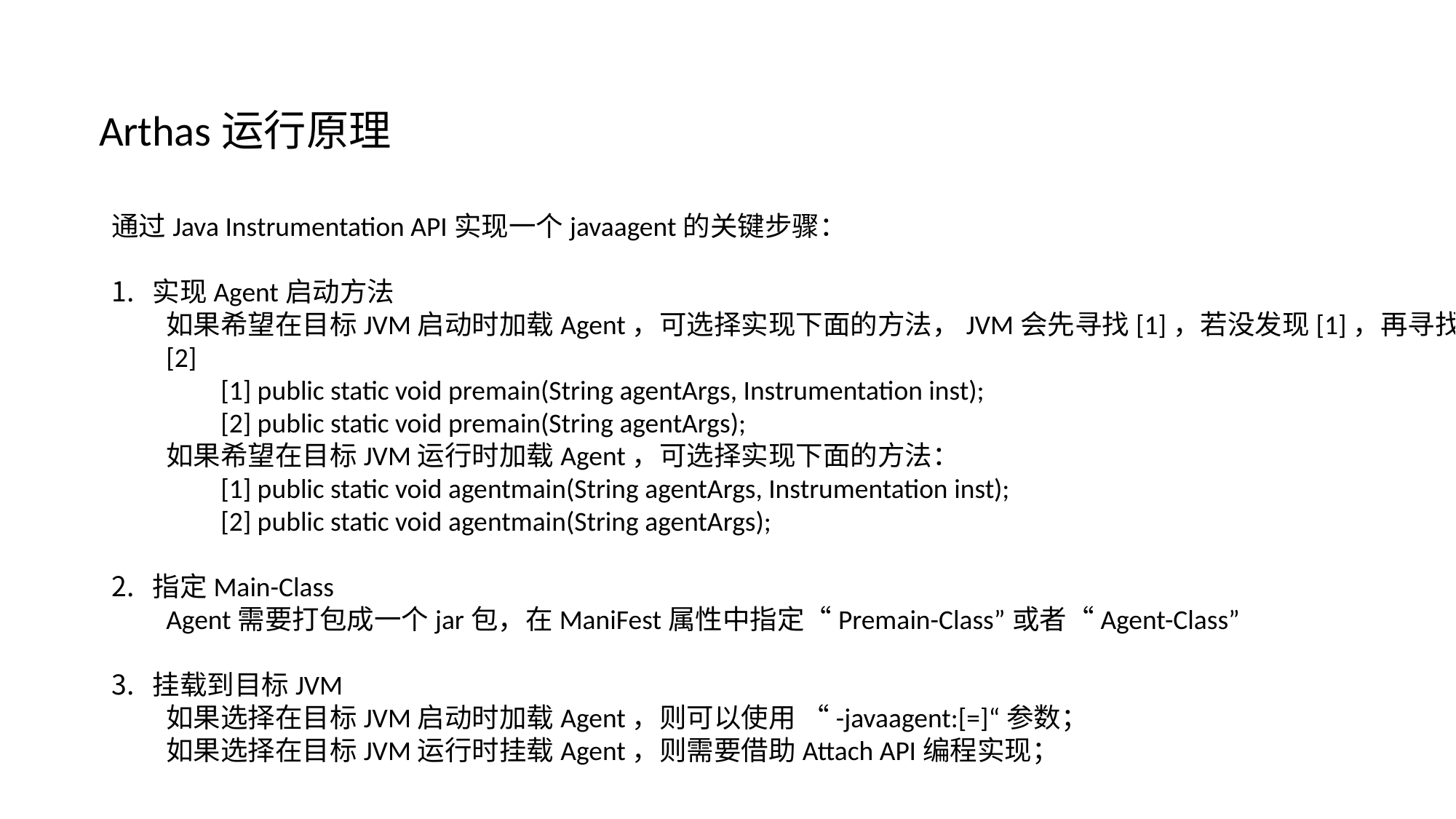

Arthas运行原理
通过Java Instrumentation API实现一个javaagent的关键步骤：

实现Agent启动方法
如果希望在目标JVM启动时加载Agent，可选择实现下面的方法，JVM会先寻找[1]，若没发现[1]，再寻找[2]
[1] public static void premain(String agentArgs, Instrumentation inst);
[2] public static void premain(String agentArgs);
如果希望在目标JVM运行时加载Agent，可选择实现下面的方法：
[1] public static void agentmain(String agentArgs, Instrumentation inst);
[2] public static void agentmain(String agentArgs);

指定Main-Class
Agent需要打包成一个jar包，在ManiFest属性中指定“Premain-Class”或者“Agent-Class”

挂载到目标JVM
如果选择在目标JVM启动时加载Agent，则可以使用 “-javaagent:[=]“参数；
如果选择在目标JVM运行时挂载Agent，则需要借助Attach API编程实现；

$ profiler getSamples
23